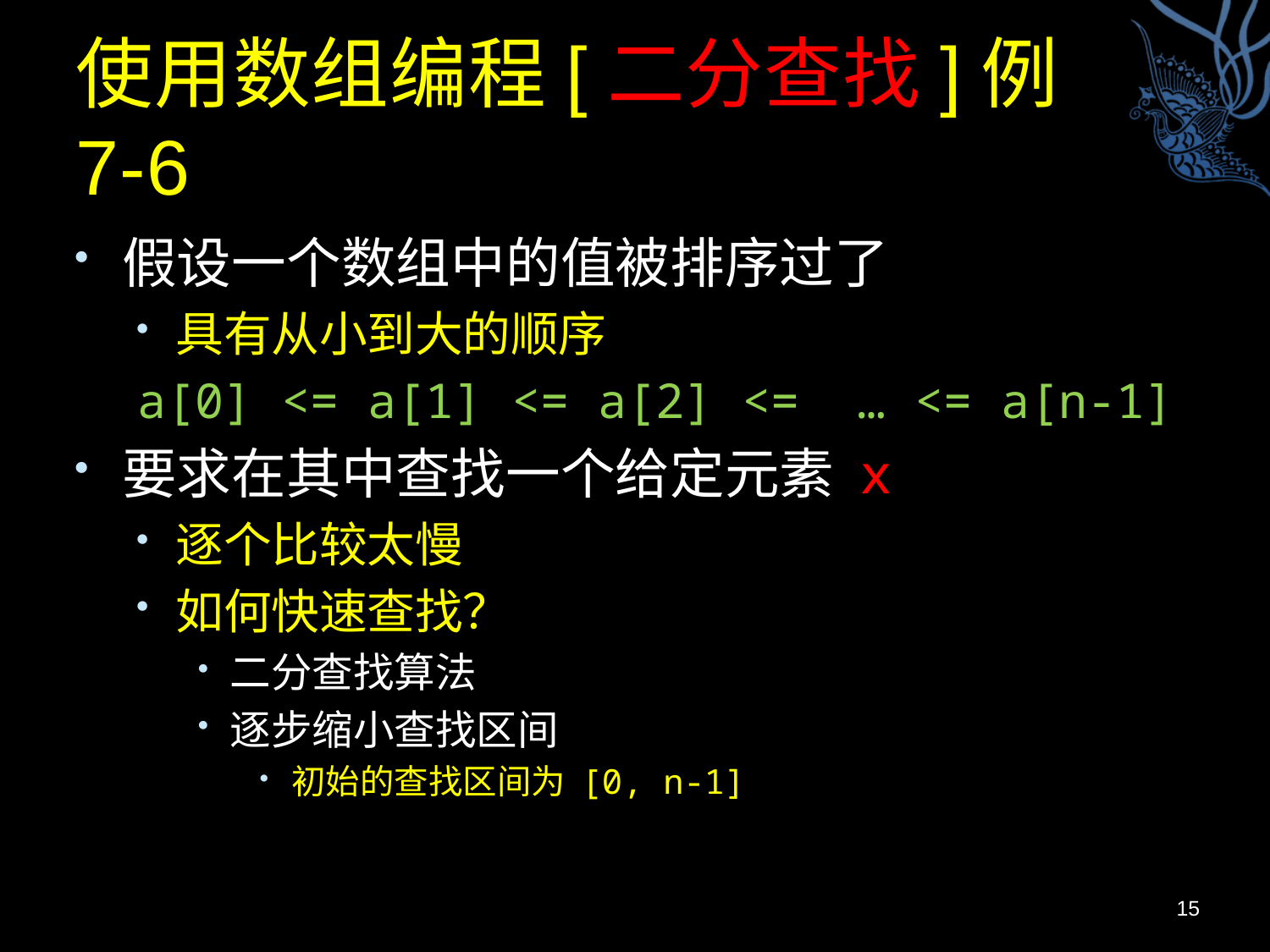

# 使用数组编程[二分查找]例7-6
假设一个数组中的值被排序过了
具有从小到大的顺序
a[0] <= a[1] <= a[2] <=  … <= a[n-1]
要求在其中查找一个给定元素 x
逐个比较太慢
如何快速查找？
二分查找算法
逐步缩小查找区间
初始的查找区间为 [0, n-1]
15